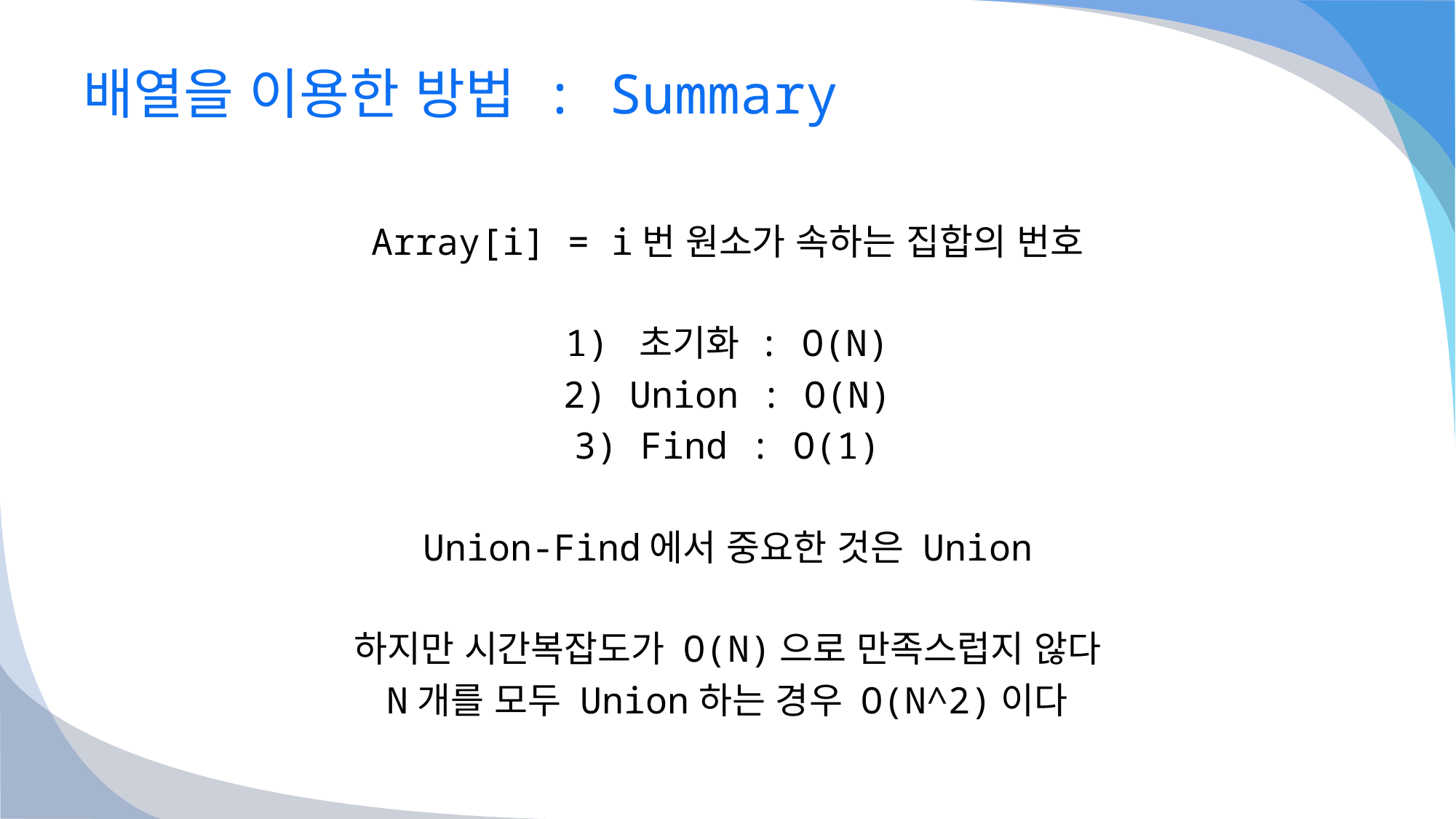

# 배열을 이용한 방법 : Summary

Array[i] = i번 원소가 속하는 집합의 번호

1) 초기화 : O(N)
2) Union : O(N)
3) Find : O(1)

Union-Find에서 중요한 것은 Union

하지만 시간복잡도가 O(N)으로 만족스럽지 않다
N개를 모두 Union하는 경우 O(N^2)이다